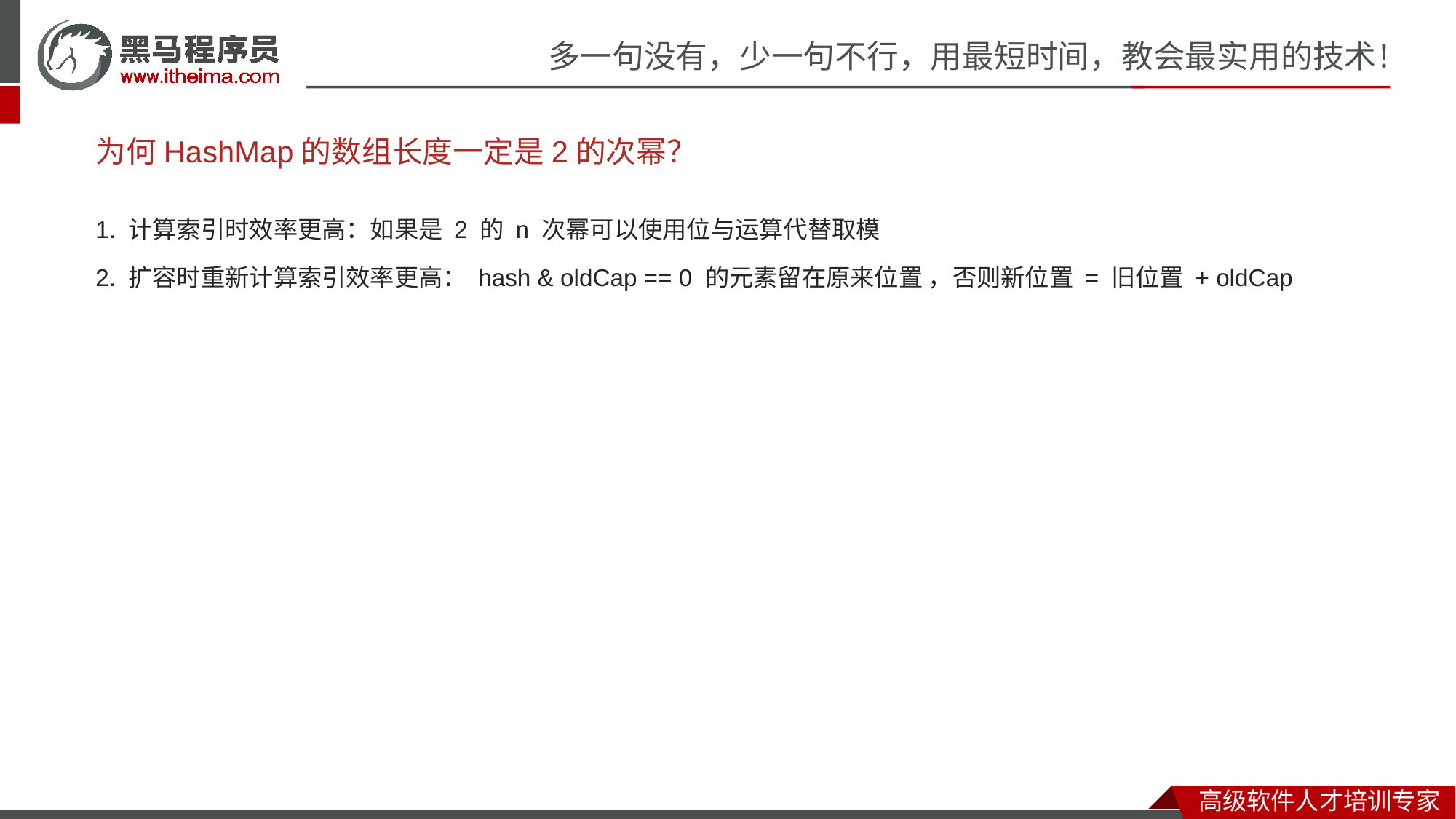

# 为何HashMap的数组长度一定是2的次幂？
1. 计算索引时效率更高：如果是 2 的 n 次幂可以使用位与运算代替取模
2. 扩容时重新计算索引效率更高： hash & oldCap == 0 的元素留在原来位置 ，否则新位置 = 旧位置 + oldCap